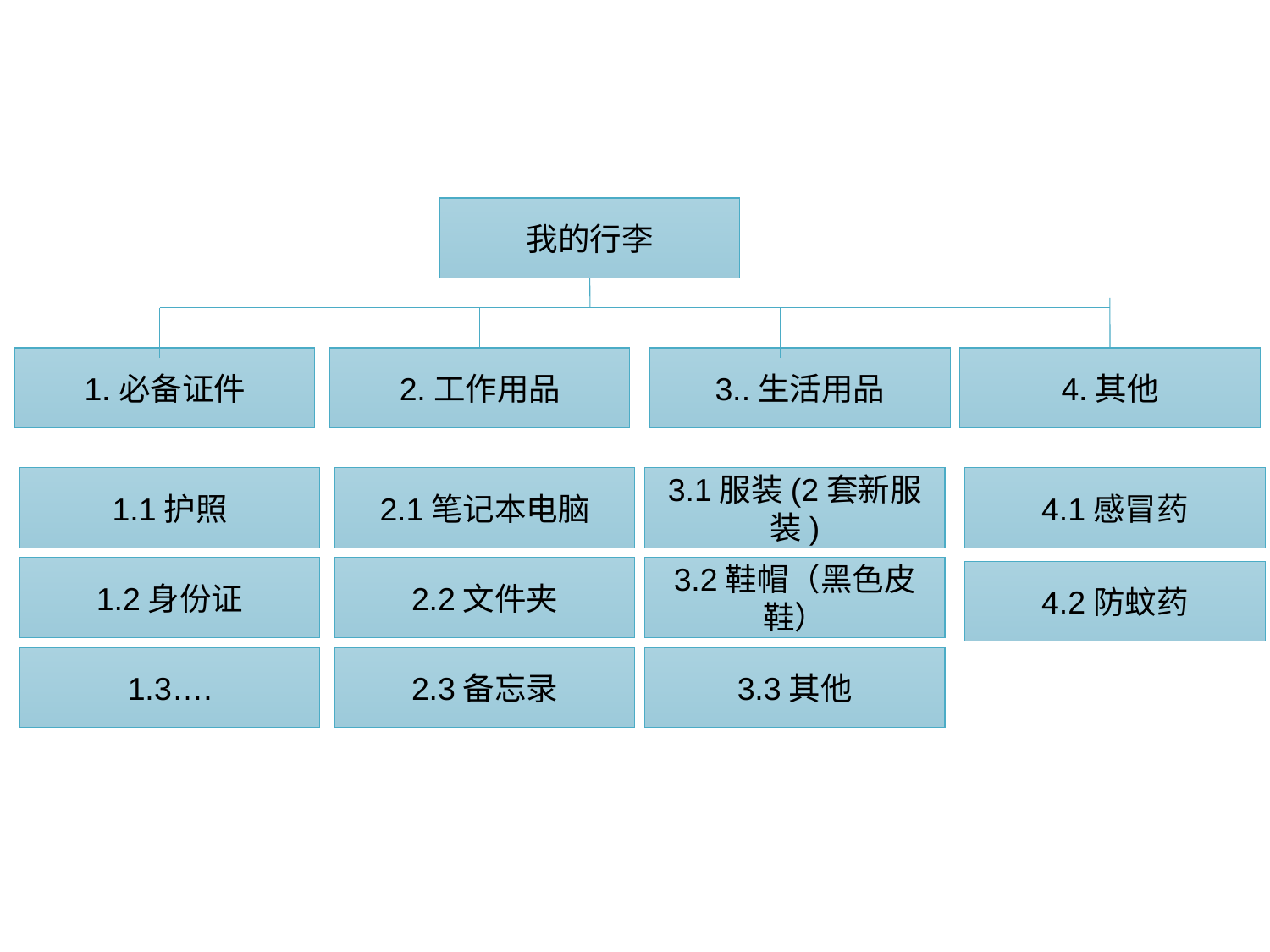

我的行李
1.必备证件
2.工作用品
3..生活用品
4.其他
1.1护照
2.1笔记本电脑
3.1服装(2套新服装)
4.1感冒药
1.2身份证
2.2文件夹
3.2鞋帽（黑色皮鞋）
4.2防蚊药
1.3….
2.3备忘录
3.3其他